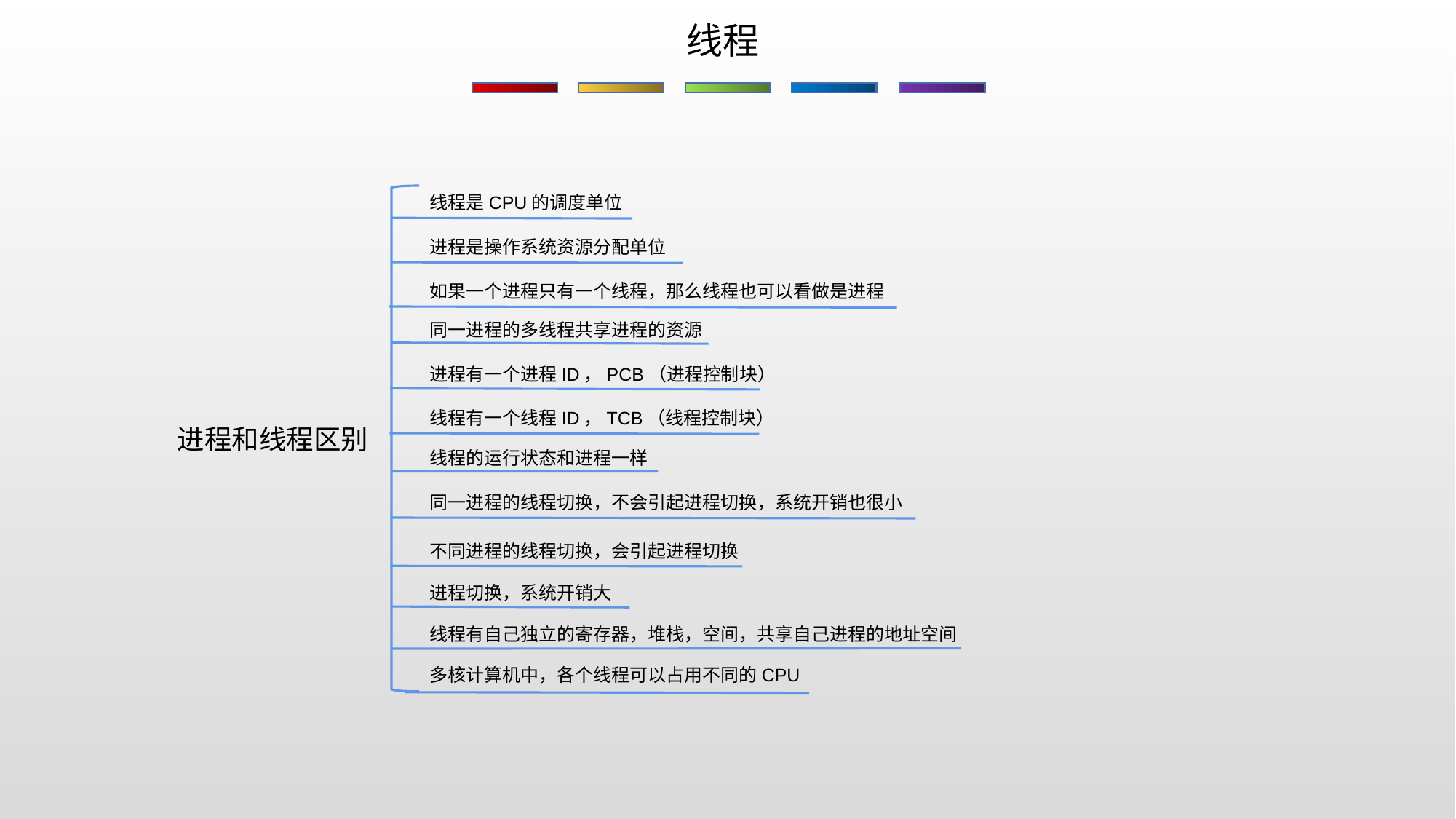

线程

线程是CPU的调度单位
进程是操作系统资源分配单位
如果一个进程只有一个线程，那么线程也可以看做是进程
同一进程的多线程共享进程的资源
进程有一个进程ID，PCB（进程控制块）
线程有一个线程ID，TCB（线程控制块）
进程和线程区别
线程的运行状态和进程一样
同一进程的线程切换，不会引起进程切换，系统开销也很小
不同进程的线程切换，会引起进程切换
进程切换，系统开销大
线程有自己独立的寄存器，堆栈，空间，共享自己进程的地址空间
多核计算机中，各个线程可以占用不同的CPU